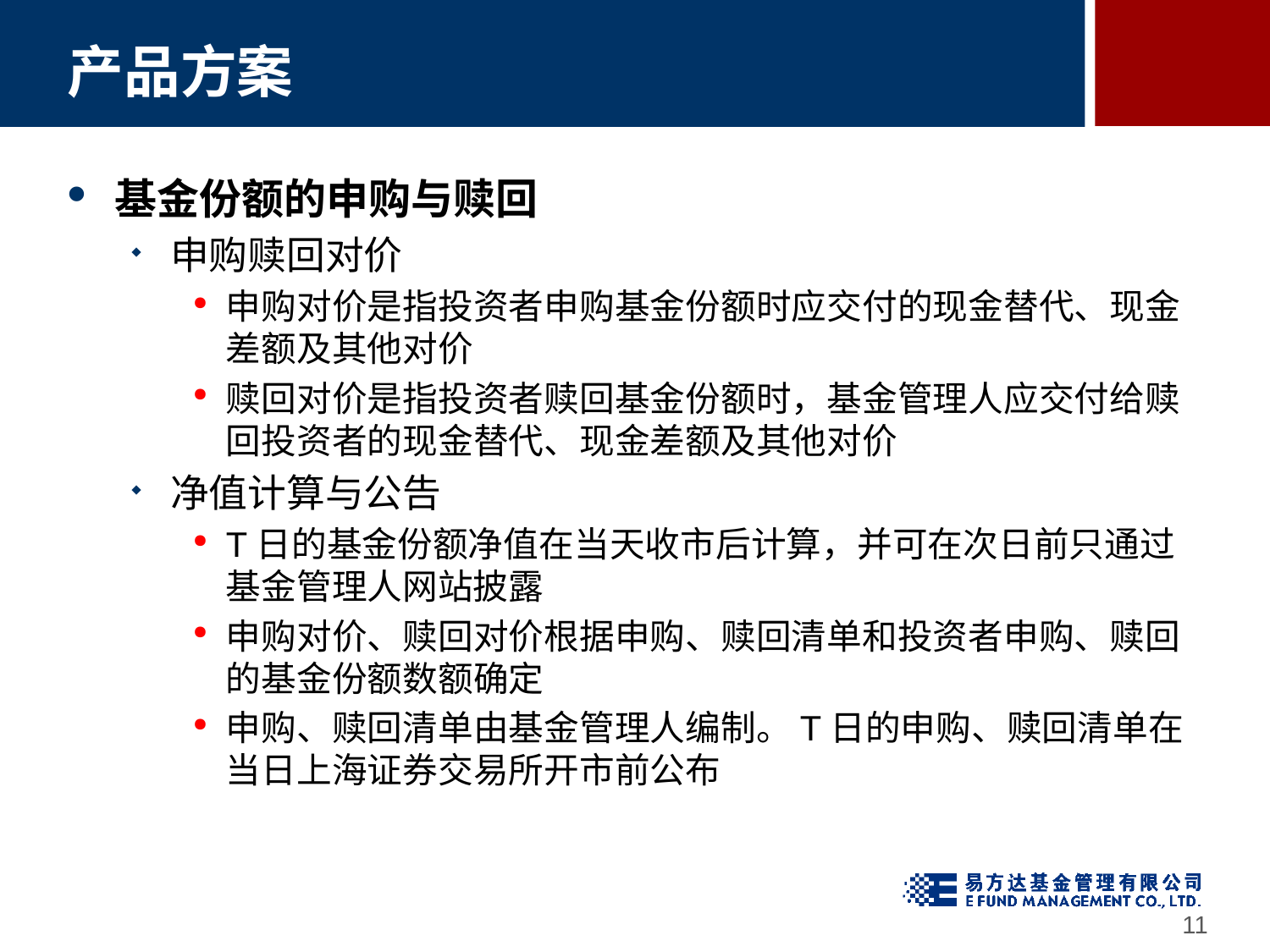

# 产品方案
基金份额的申购与赎回
申购赎回对价
申购对价是指投资者申购基金份额时应交付的现金替代、现金差额及其他对价
赎回对价是指投资者赎回基金份额时，基金管理人应交付给赎回投资者的现金替代、现金差额及其他对价
净值计算与公告
T日的基金份额净值在当天收市后计算，并可在次日前只通过基金管理人网站披露
申购对价、赎回对价根据申购、赎回清单和投资者申购、赎回的基金份额数额确定
申购、赎回清单由基金管理人编制。T日的申购、赎回清单在当日上海证券交易所开市前公布